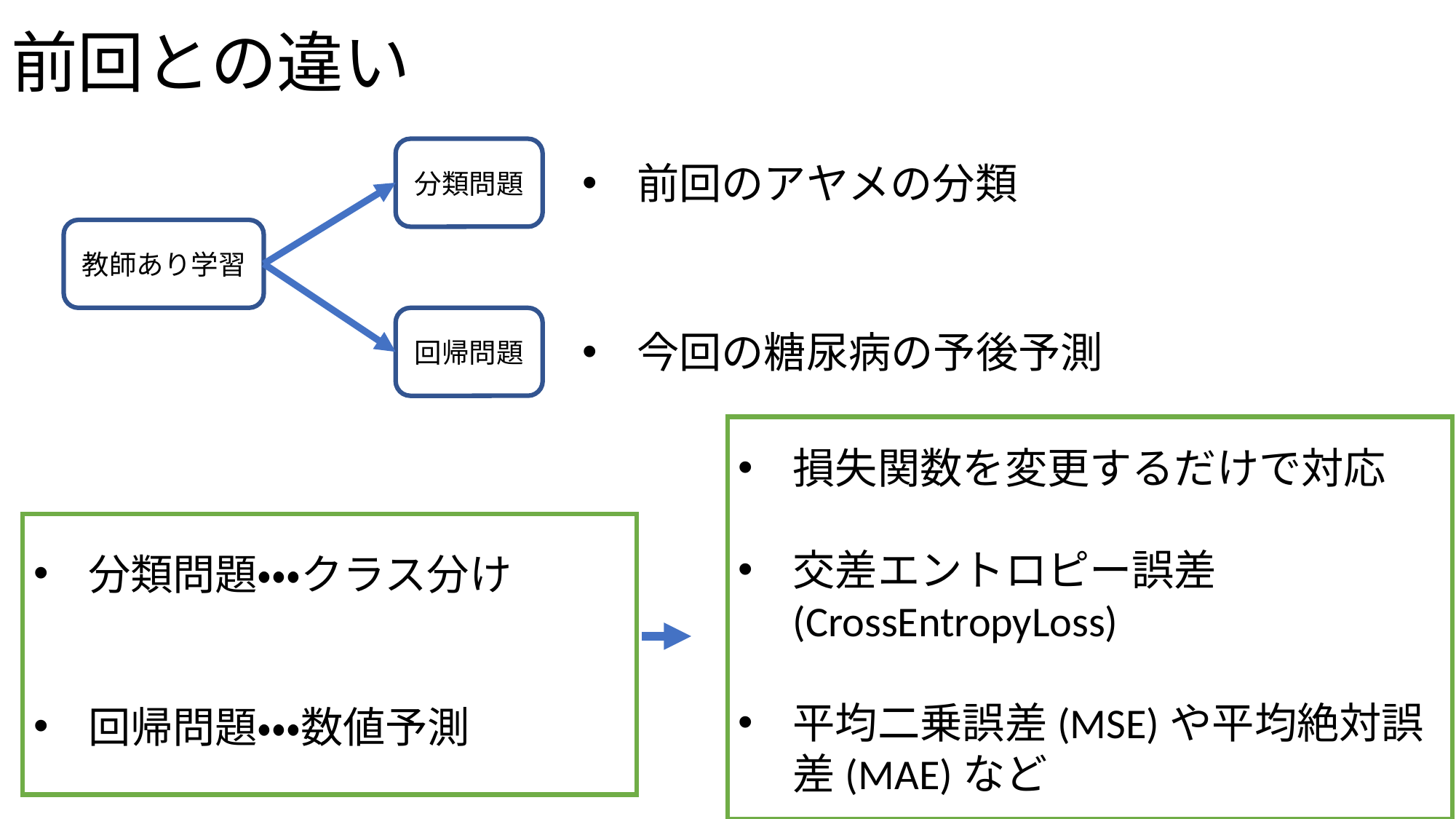

# 前回との違い
分類問題
前回のアヤメの分類
教師あり学習
回帰問題
今回の糖尿病の予後予測

損失関数を変更するだけで対応

交差エントロピー誤差(CrossEntropyLoss)

平均二乗誤差(MSE)や平均絶対誤差(MAE)など

分類問題・・・クラス分け

回帰問題・・・数値予測